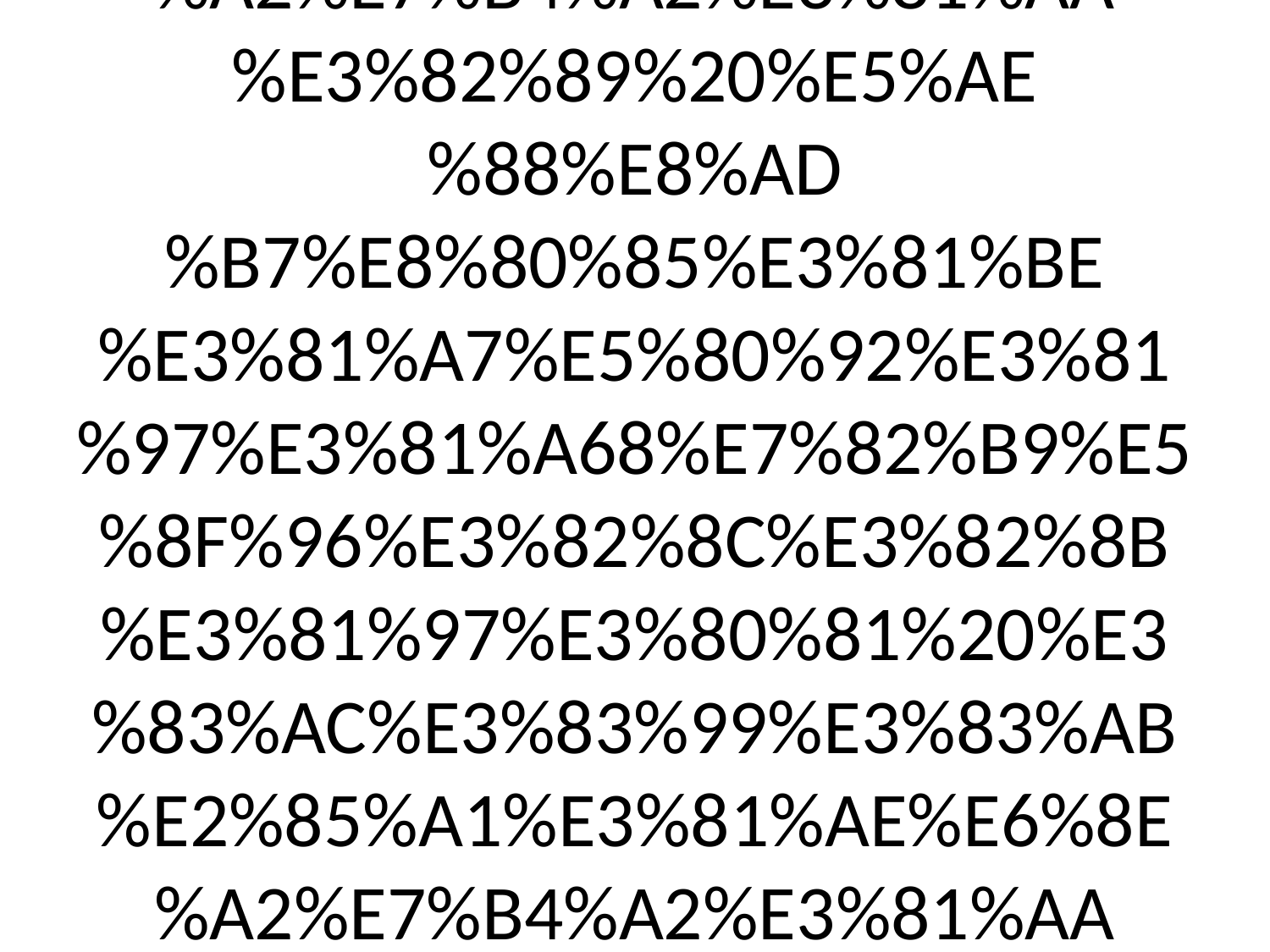

# - **強力なアイテムカードの購入:** 序盤で**デッキを強化するアイテムカードを1～2枚獲得**しておくと、中盤以降のリソース獲得が安定します ([〖アルナック攻略〗2ラウンド以内で助手2人獲得する方法～序盤が大切 - カズンズンブログ](https://kazunzun.com/wp/arunakku-zyobann#:~:text=%E5%BA%8F%E7%9B%A4%E3%81%A7%E6%9C%80%E4%BD%8E%E3%81%A7%E3%82%822%E3%81%A4%E3%81%AF%20%E3%82%A2%E3%82%A4%E3%83%86%E3%83%A0%E3%82%92%E8%B2%B7%E3%81%A3%E3%81%A6%E3%81%8A%E3%81%8D%E3%81%9F%E3%81%84%E3%81%AE%E3%81%A7%E3%80%81%20%E5%BC%B7%E3%81%84%E3%82%A2%E3%82%A4%E3%83%86%E3%83%A0%E3%81%8C%E5%87%BA%E3%81%A6%E3%82%8C%E3%81%B0%20%E3%81%AA%E3%81%8A%E3%81%95%E3%82%89%E3%82%B3%E3%82%A4%E3%83%B3%E3%81%AF%E8%B2%B4%E9%87%8D%E3%81%AB%E3%81%AA%E3%82%8A%E3%81%BE%E3%81%99%E3%80%82))。ショップに「犬」「ランプ」「双眼鏡」「テント」など**資源を複数得られる強力なアイテム**が並んでいる場合は優先してコインを集め、早めに購入します ([〖アルナック攻略〗目指せ脱初心者！鳥面で80点を安定して取る方法！ - カズンズンブログ](https://kazunzun.com/wp/arunakku-kihonsenryaku#:~:text=%E4%BB%A3%E8%A1%A8%E7%9A%84%E3%81%AA%E3%82%A2%E3%82%A4%E3%83%86%E3%83%A0%E3%81%A7%E3%81%84%E3%81%86%E3%81%A8%E3%80%81%20%E7%8A%AC%E3%83%BB%E3%83%A9%E3%83%B3%E3%83%97%E3%83%BB%E5%8F%8C%E7%9C%BC%E9%8F%A1%E3%83%BB%E3%83%86%E3%83%B3%E3%83%88%E3%81%A8%E3%81%8B%E3%80%82)) ([〖アルナック攻略〗目指せ脱初心者！鳥面で80点を安定して取る方法！ - カズンズンブログ](https://kazunzun.com/wp/arunakku-kihonsenryaku#:~:text=%E3%83%AC%E3%83%99%E3%83%AB%E2%85%A0%E3%81%AE%E6%8E%A2%E7%B4%A2%E3%81%AA%E3%82%89%20%E5%AE%88%E8%AD%B7%E8%80%85%E3%81%BE%E3%81%A7%E5%80%92%E3%81%97%E3%81%A68%E7%82%B9%E5%8F%96%E3%82%8C%E3%82%8B%E3%81%97%E3%80%81%20%E3%83%AC%E3%83%99%E3%83%AB%E2%85%A1%E3%81%AE%E6%8E%A2%E7%B4%A2%E3%81%AA%E3%82%8911%E7%82%B9%E5%8F%96%E3%82%8C%E3%81%BE%E3%81%99%E3%80%82))。強力なアイテム1枚は弱いアイテム2枚より価値が高く、**「安物を2枚買うより高価なカードを1枚買え」**とのアドバイスもあります ([アルナック攻略：②基本的な考え方｜京大シミュ研](https://note.com/ku_simken/n/ncbc99c958430#:~:text=4%E3%82%B3%E3%82%A4%E3%83%B3%E3%82%AB%E3%83%BC%E3%83%89%E3%81%AF%E5%8D%98%E7%B4%94%E3%81%AB%E5%BC%B7%E3%81%84%E3%81%A7%E3%81%99%E3%80%82%EF%BC%92%E6%9E%9A%E5%AE%89%E7%89%A9%E3%82%92%E8%B2%B7%E3%81%86%E3%82%88%E3%82%8A%E3%80%81%EF%BC%91%E6%9E%9A%E3%81%84%E3%81%84%E3%81%AE%E3%82%92%E8%B2%B7%E3%81%84%E3%81%BE%E3%81%97%E3%82%87%E3%81%86%E3%80%82))。最低でも序盤で2枚は有用なアイテムを入手できると理想的です ([〖アルナック攻略〗2ラウンド以内で助手2人獲得する方法～序盤が大切 - カズンズンブログ](https://kazunzun.com/wp/arunakku-zyobann#:~:text=%E5%BA%8F%E7%9B%A4%E3%81%A7%E6%9C%80%E4%BD%8E%E3%81%A7%E3%82%822%E3%81%A4%E3%81%AF%20%E3%82%A2%E3%82%A4%E3%83%86%E3%83%A0%E3%82%92%E8%B2%B7%E3%81%A3%E3%81%A6%E3%81%8A%E3%81%8D%E3%81%9F%E3%81%84%E3%81%AE%E3%81%A7%E3%80%81%20%E5%BC%B7%E3%81%84%E3%82%A2%E3%82%A4%E3%83%86%E3%83%A0%E3%81%8C%E5%87%BA%E3%81%A6%E3%82%8C%E3%81%B0%20%E3%81%AA%E3%81%8A%E3%81%95%E3%82%89%E3%82%B3%E3%82%A4%E3%83%B3%E3%81%AF%E8%B2%B4%E9%87%8D%E3%81%AB%E3%81%AA%E3%82%8A%E3%81%BE%E3%81%99%E3%80%82))。